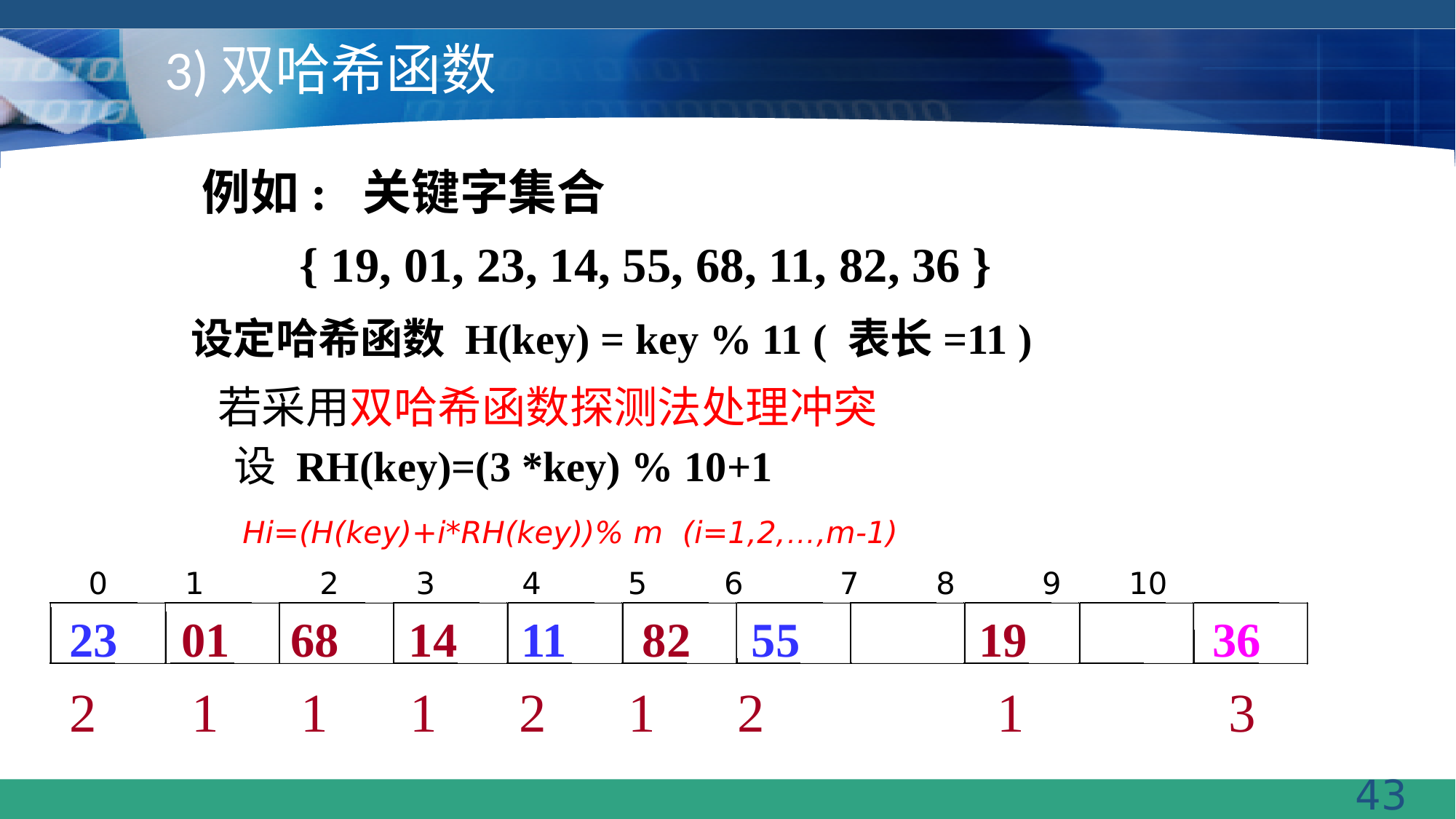

# 3)双哈希函数
例如:  关键字集合
        { 19, 01, 23, 14, 55, 68, 11, 82, 36 }
设定哈希函数 H(key) = key % 11 ( 表长=11 )
若采用双哈希函数探测法处理冲突
设 RH(key)=(3 *key) % 10+1
Hi=(H(key)+i*RH(key))% m  (i=1,2,…,m-1)
  0        1            2        3         4         5        6          7        8         9       10

23
01
68
14
11
82
55
19
36

2       1      1      1      2      1      2                 1               3